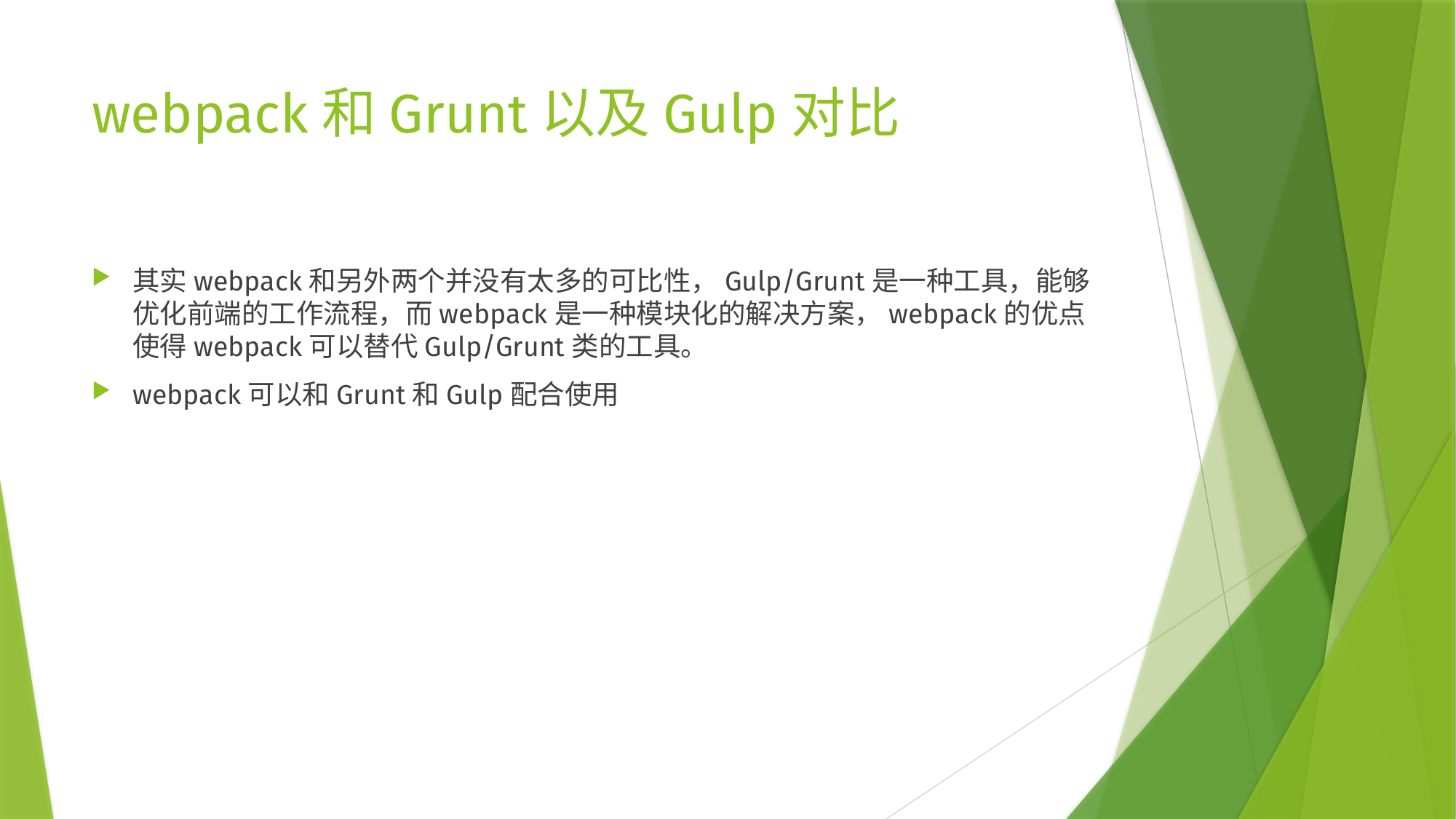

# webpack和Grunt以及Gulp对比
其实webpack和另外两个并没有太多的可比性，Gulp/Grunt是一种工具，能够优化前端的工作流程，而webpack是一种模块化的解决方案，webpack的优点使得webpack可以替代Gulp/Grunt类的工具。
webpack可以和Grunt和Gulp配合使用